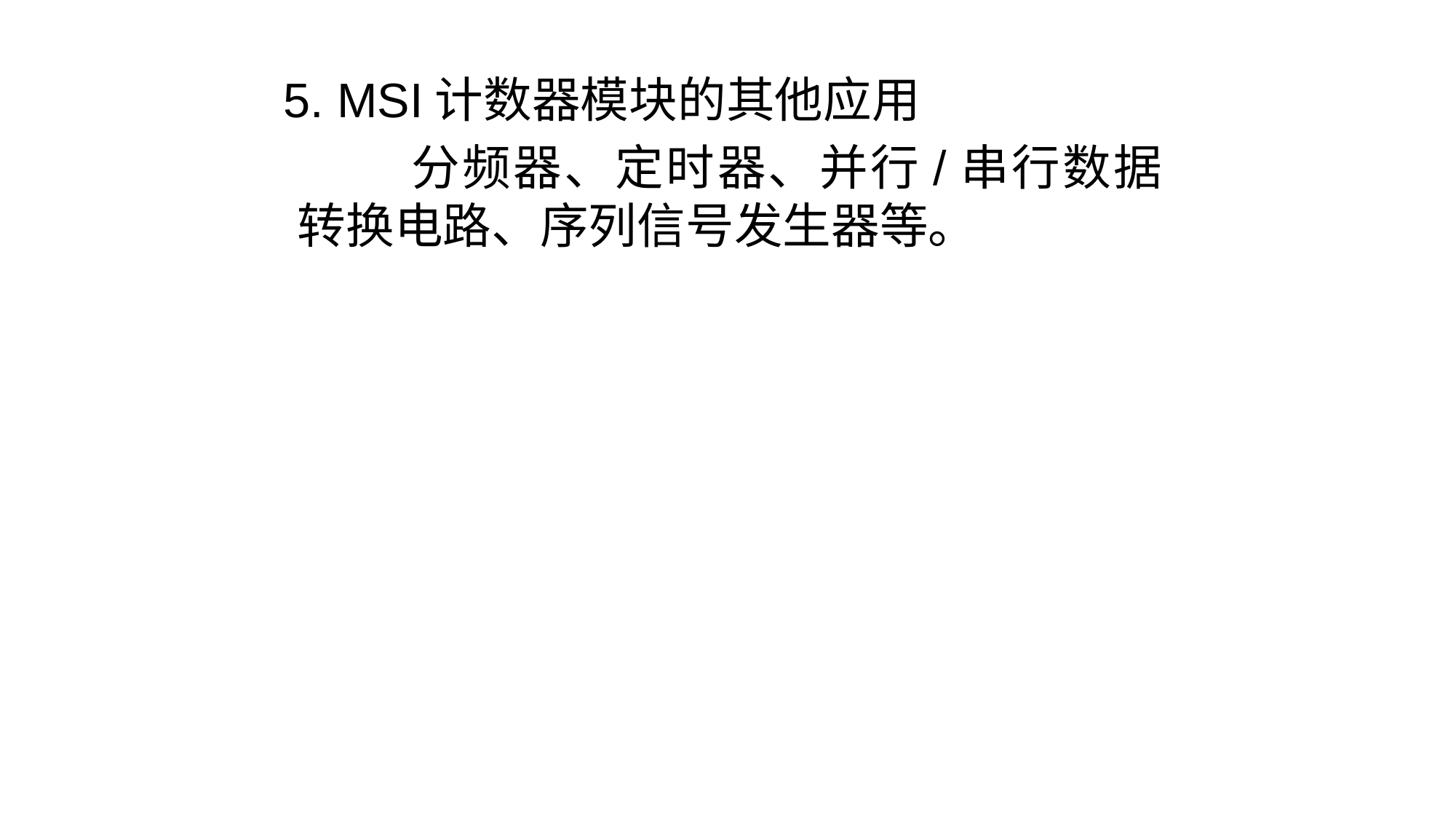

5. MSI计数器模块的其他应用
		分频器、定时器、并行/串行数据转换电路、序列信号发生器等。